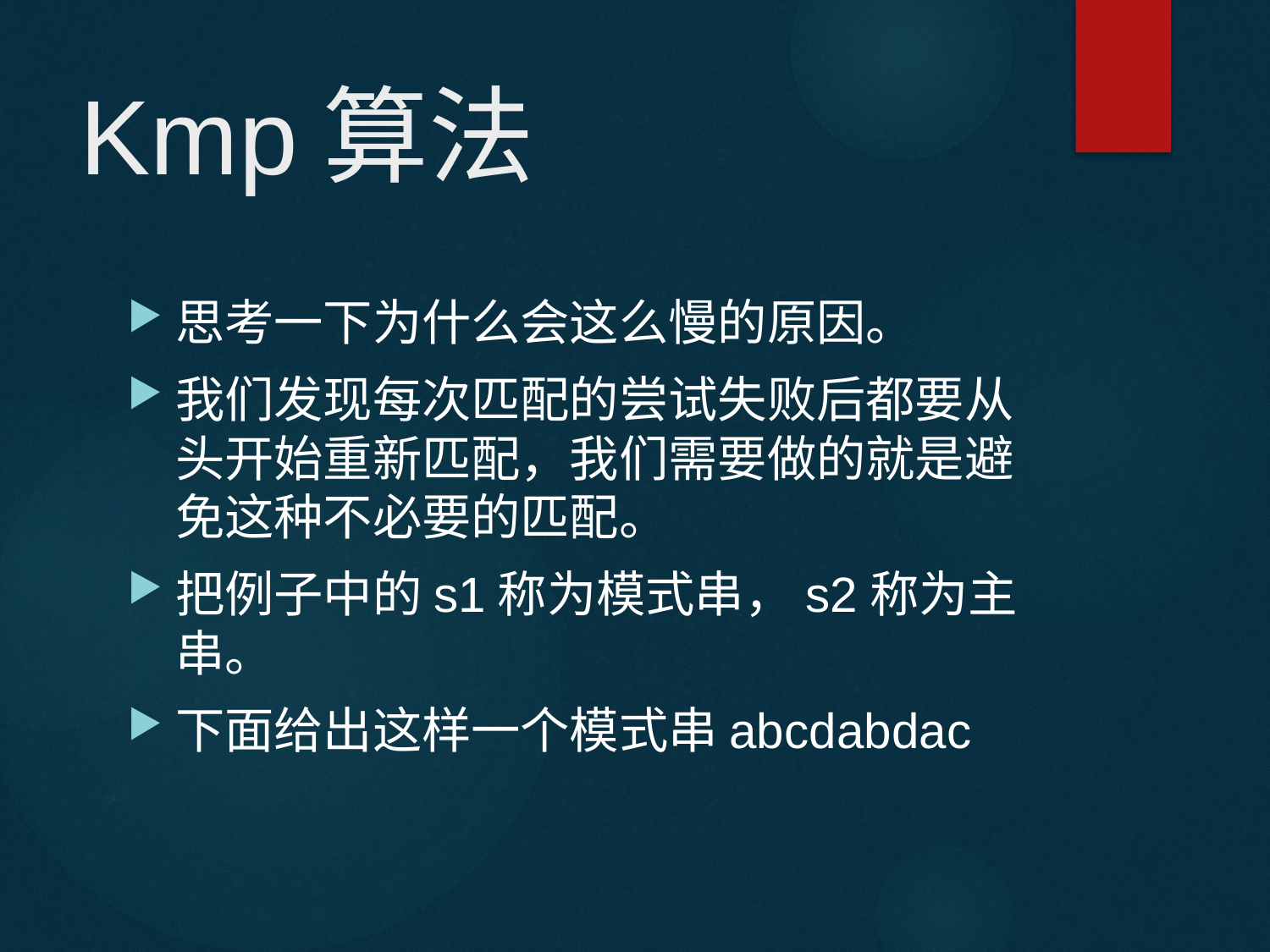

# Kmp算法
思考一下为什么会这么慢的原因。
我们发现每次匹配的尝试失败后都要从头开始重新匹配，我们需要做的就是避免这种不必要的匹配。
把例子中的s1称为模式串，s2称为主串。
下面给出这样一个模式串abcdabdac